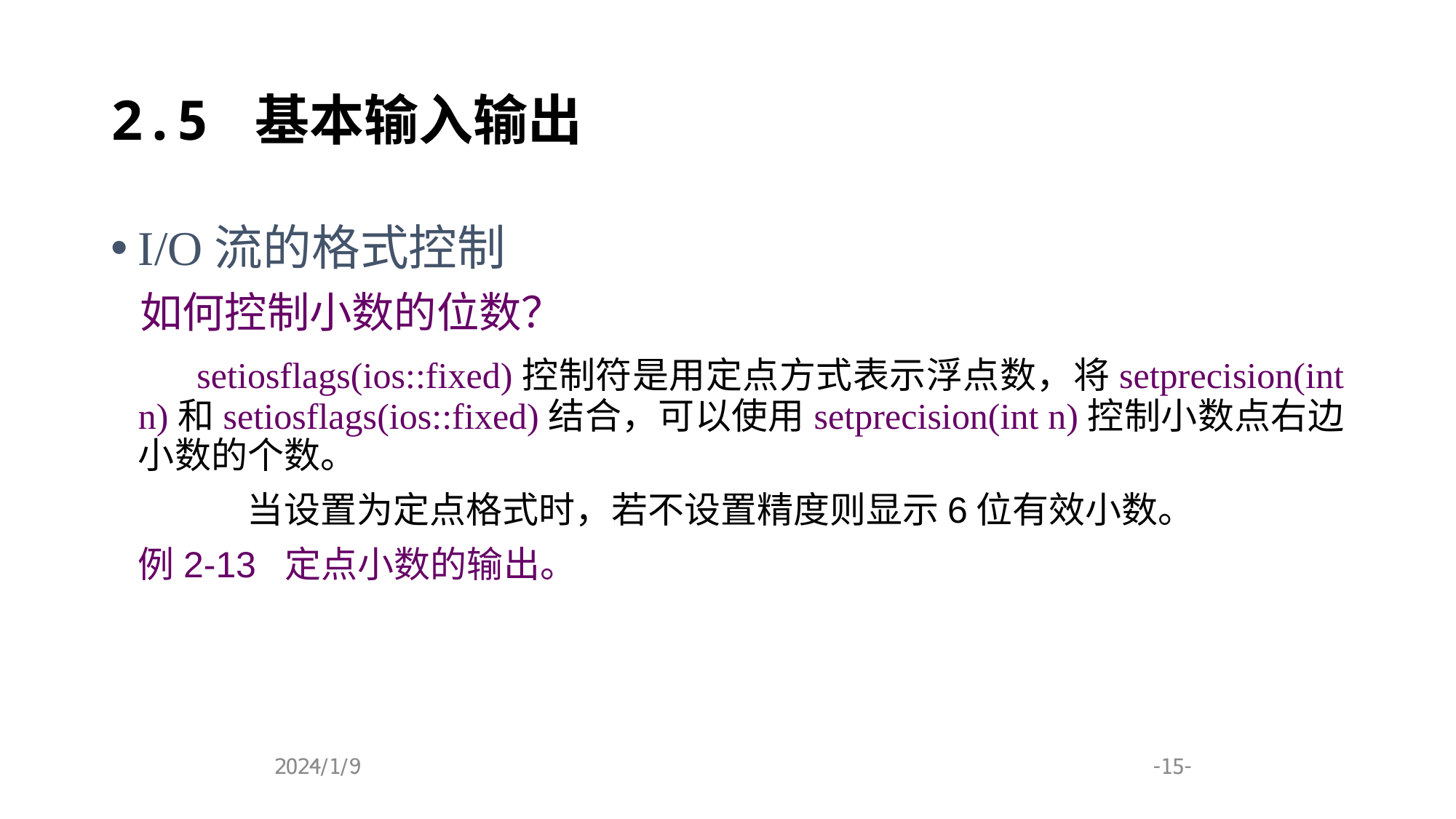

# 2.5 基本输入输出
I/O流的格式控制
  如何控制小数的位数？
       setiosflags(ios::fixed)控制符是用定点方式表示浮点数，将setprecision(int n)和setiosflags(ios::fixed)结合，可以使用setprecision(int n)控制小数点右边小数的个数。
		当设置为定点格式时，若不设置精度则显示6位有效小数。
	例2-13  定点小数的输出。
2024/1/9
-15-